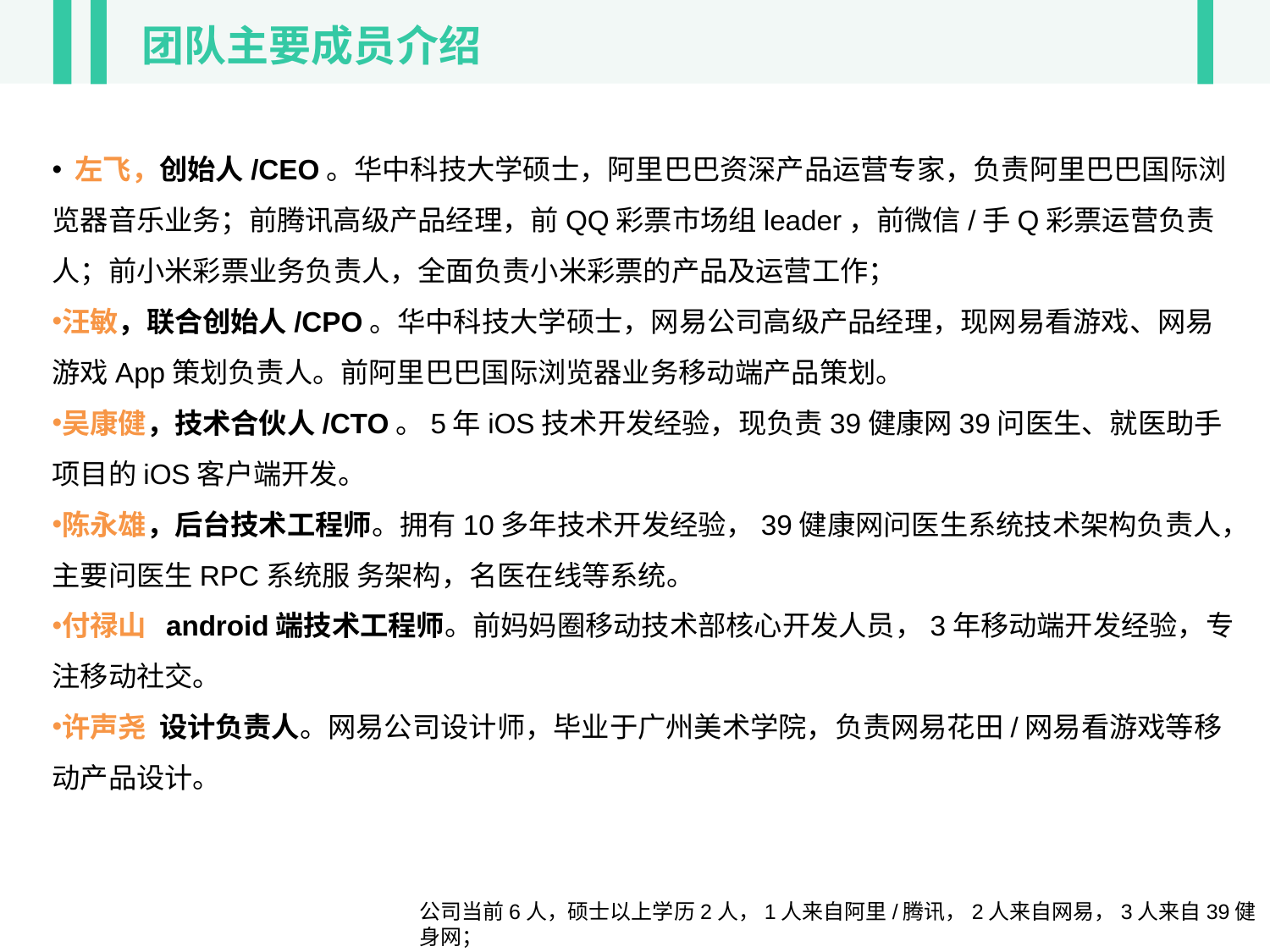

团队主要成员介绍
 左飞，创始人/CEO。华中科技大学硕士，阿里巴巴资深产品运营专家，负责阿里巴巴国际浏览器音乐业务；前腾讯高级产品经理，前QQ彩票市场组leader，前微信/手Q彩票运营负责人；前小米彩票业务负责人，全面负责小米彩票的产品及运营工作；
汪敏，联合创始人/CPO。华中科技大学硕士，网易公司高级产品经理，现网易看游戏、网易游戏App策划负责人。前阿里巴巴国际浏览器业务移动端产品策划。
吴康健，技术合伙人/CTO。5年iOS技术开发经验，现负责39健康网39问医生、就医助手项目的iOS客户端开发。
陈永雄，后台技术工程师。拥有10多年技术开发经验，39健康网问医生系统技术架构负责人，主要问医生RPC系统服 务架构，名医在线等系统。
付禄山  android端技术工程师。前妈妈圈移动技术部核心开发人员，3年移动端开发经验，专注移动社交。
许声尧  设计负责人。网易公司设计师，毕业于广州美术学院，负责网易花田/网易看游戏等移动产品设计。
公司当前6人，硕士以上学历2人，1人来自阿里/腾讯，2人来自网易，3人来自39健身网；